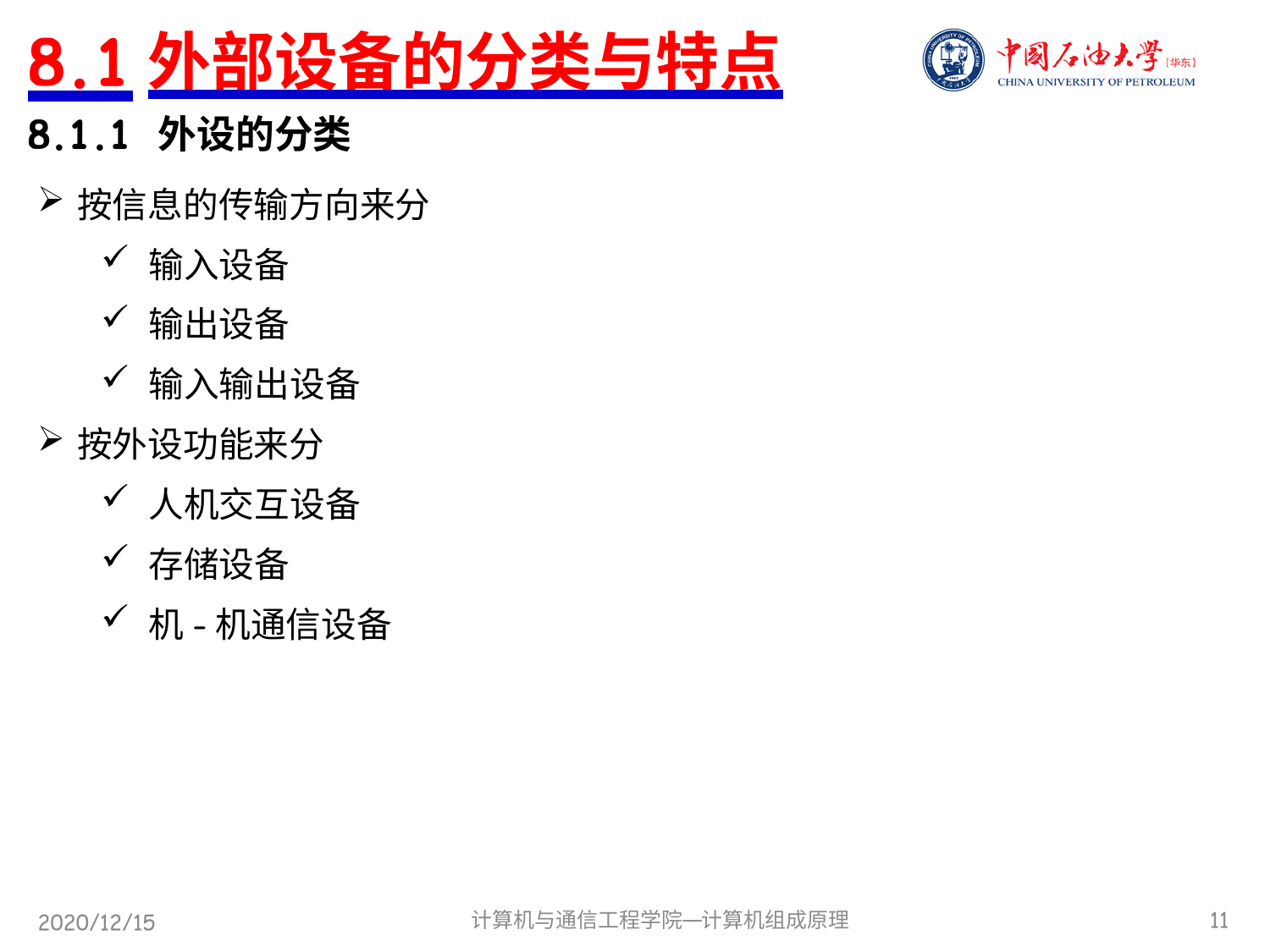

# 8.1外部设备的分类与特点
8.1.1 外设的分类
按信息的传输方向来分
输入设备
输出设备
输入输出设备
按外设功能来分
人机交互设备
存储设备
机-机通信设备
计算机与通信工程学院—计算机组成原理
11
2020/12/15